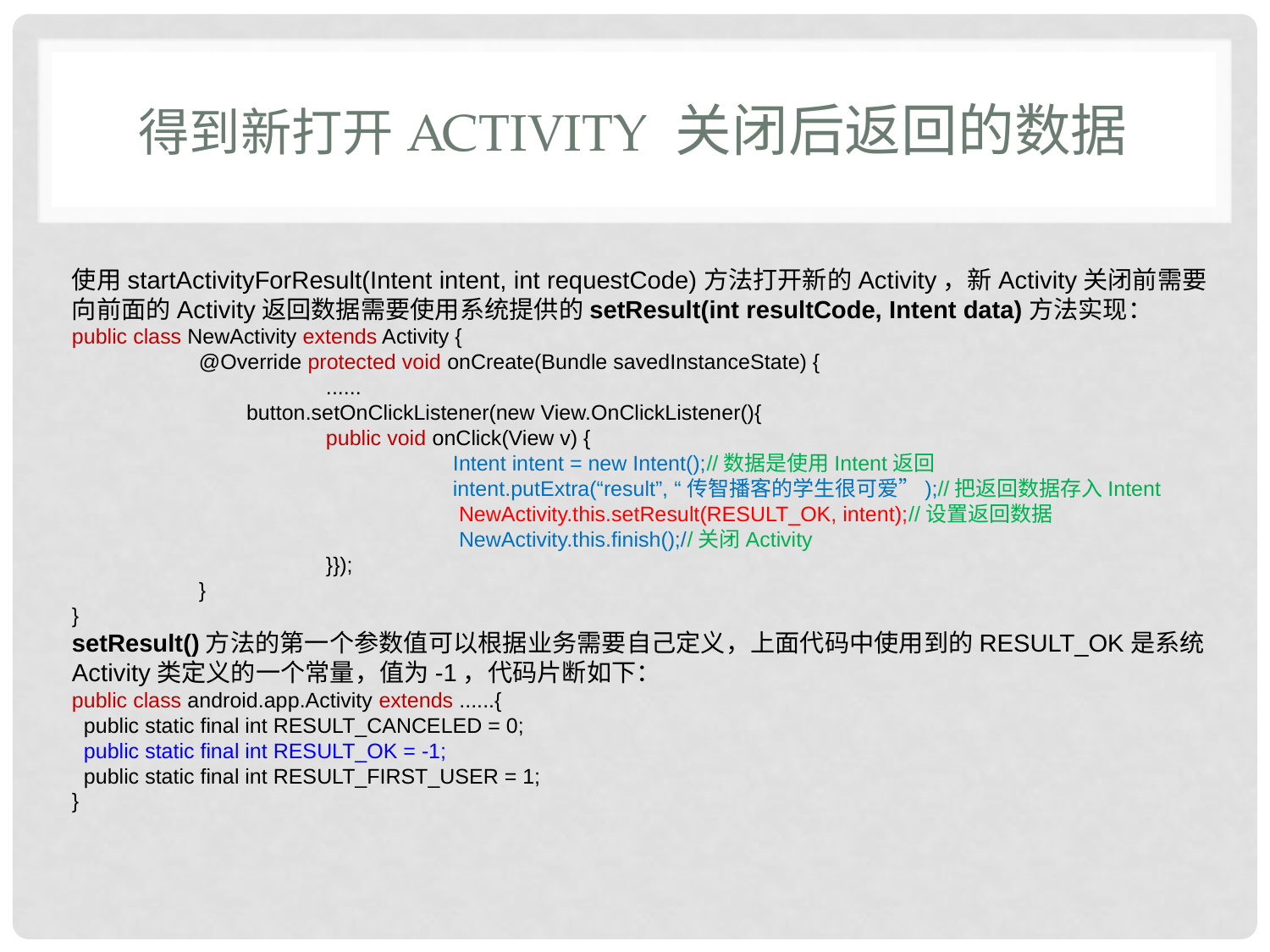

# 得到新打开Activity 关闭后返回的数据
使用startActivityForResult(Intent intent, int requestCode)方法打开新的Activity，新Activity关闭前需要向前面的Activity返回数据需要使用系统提供的setResult(int resultCode, Intent data)方法实现：
public class NewActivity extends Activity {
	@Override protected void onCreate(Bundle savedInstanceState) {
		......
	        button.setOnClickListener(new View.OnClickListener(){
		public void onClick(View v) {
			Intent intent = new Intent();//数据是使用Intent返回
			intent.putExtra(“result”, “传智播客的学生很可爱”);//把返回数据存入Intent
			 NewActivity.this.setResult(RESULT_OK, intent);//设置返回数据
			 NewActivity.this.finish();//关闭Activity
		}});
	}
}
setResult()方法的第一个参数值可以根据业务需要自己定义，上面代码中使用到的RESULT_OK是系统Activity类定义的一个常量，值为-1，代码片断如下：
public class android.app.Activity extends ......{
  public static final int RESULT_CANCELED = 0;
  public static final int RESULT_OK = -1;
  public static final int RESULT_FIRST_USER = 1;
}